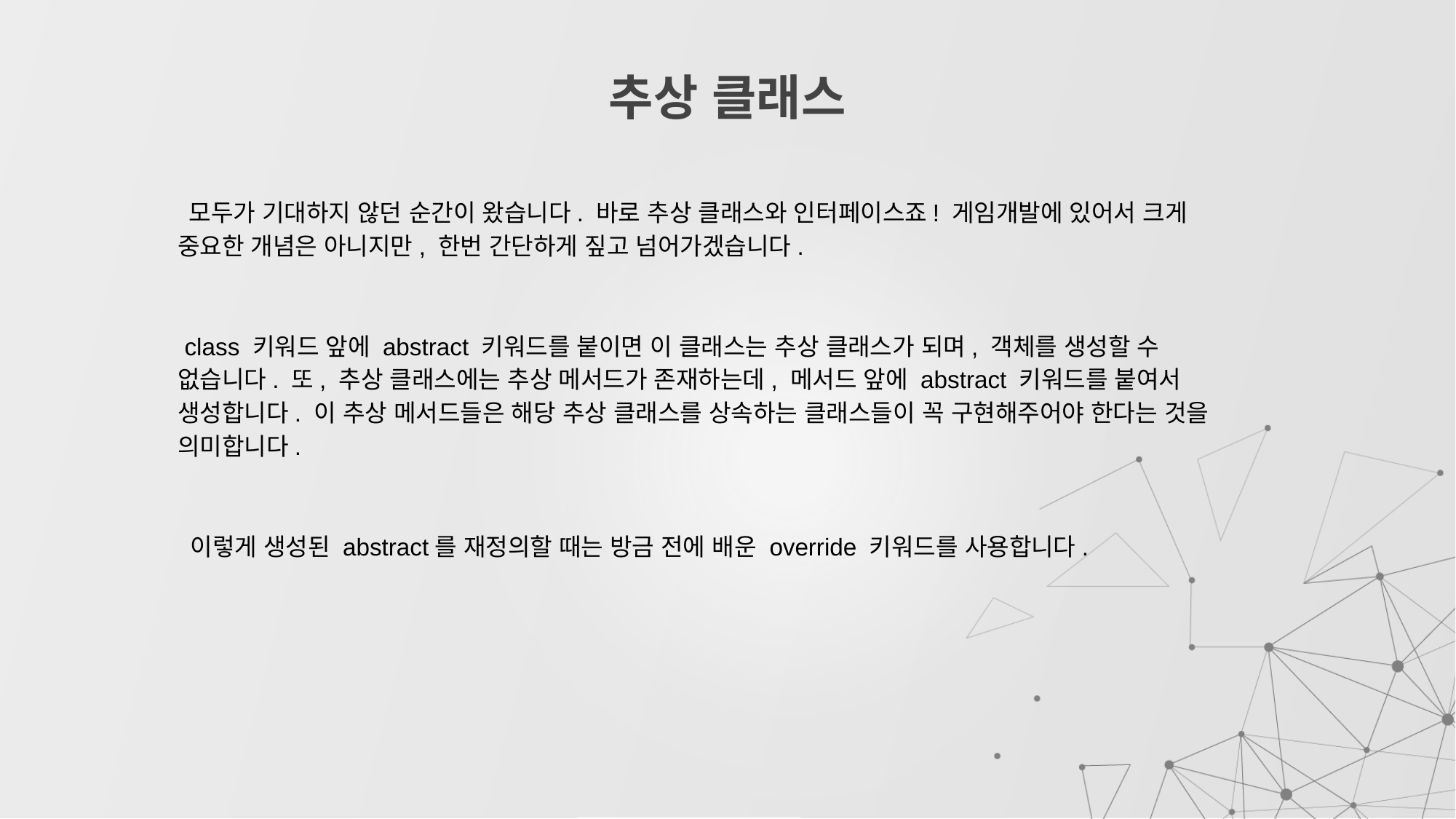

# 추상 클래스
 모두가 기대하지 않던 순간이 왔습니다. 바로 추상 클래스와 인터페이스죠! 게임개발에 있어서 크게 중요한 개념은 아니지만, 한번 간단하게 짚고 넘어가겠습니다.

 class 키워드 앞에 abstract 키워드를 붙이면 이 클래스는 추상 클래스가 되며, 객체를 생성할 수 없습니다. 또, 추상 클래스에는 추상 메서드가 존재하는데, 메서드 앞에 abstract 키워드를 붙여서 생성합니다. 이 추상 메서드들은 해당 추상 클래스를 상속하는 클래스들이 꼭 구현해주어야 한다는 것을 의미합니다.

 이렇게 생성된 abstract를 재정의할 때는 방금 전에 배운 override 키워드를 사용합니다.